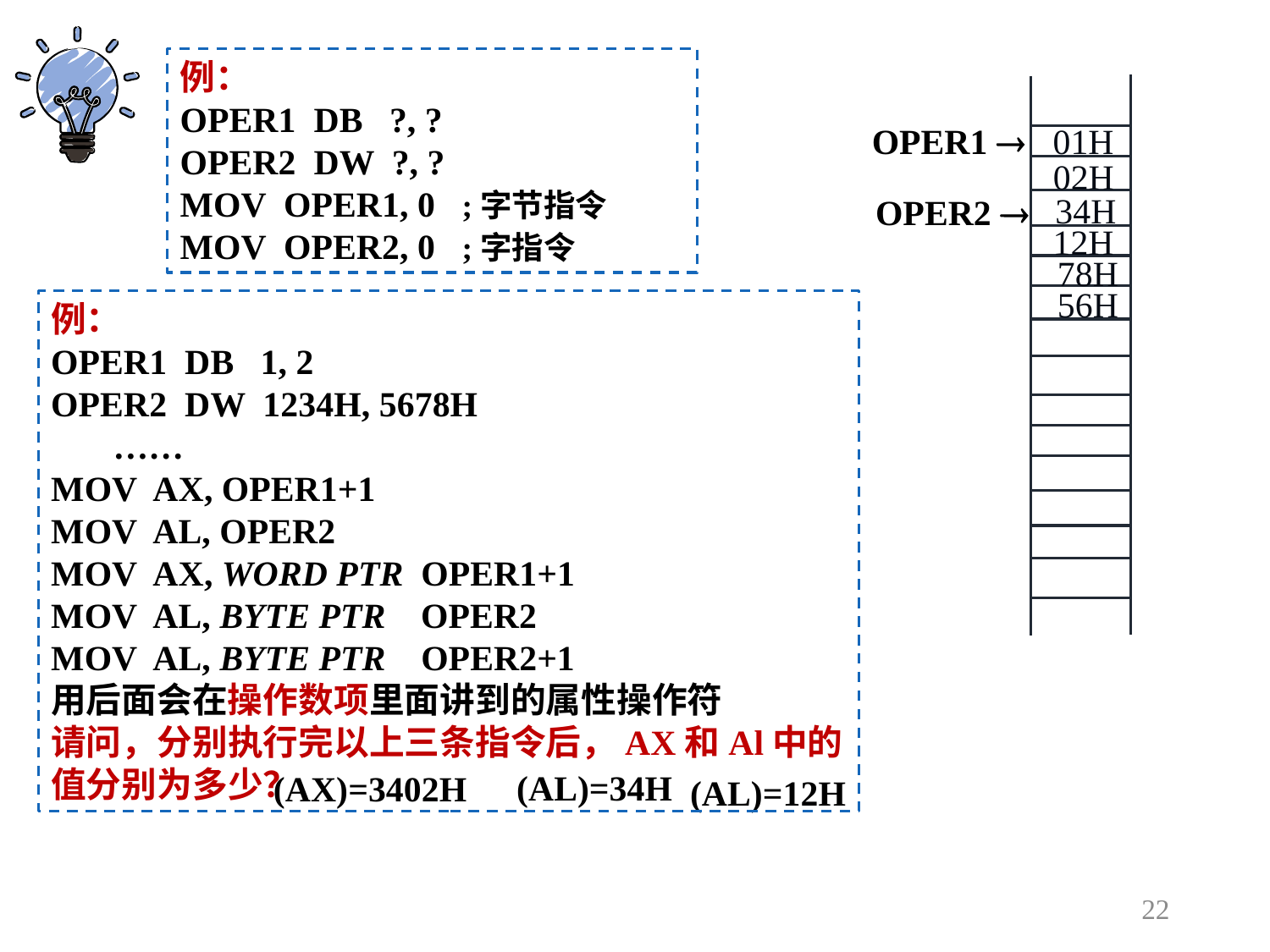

例：
OPER1  DB   ?, ?
OPER2  DW  ?, ?
MOV  OPER1, 0   ;字节指令
MOV  OPER2, 0   ;字指令
oper1 →
oper2 →
01H
02H
34H
12H
78H
56H
例：
OPER1  DB   1, 2
OPER2  DW  1234H, 5678H
       ……
MOV  AX, OPER1+1
MOV  AL, OPER2
MOV  AX, WORD PTR  OPER1+1
MOV  AL, BYTE PTR    OPER2
MOV  AL, BYTE PTR    OPER2+1
用后面会在操作数项里面讲到的属性操作符
请问，分别执行完以上三条指令后，AX和Al中的值分别为多少？
(AL)=34H
(AX)=3402H
(AL)=12H
22